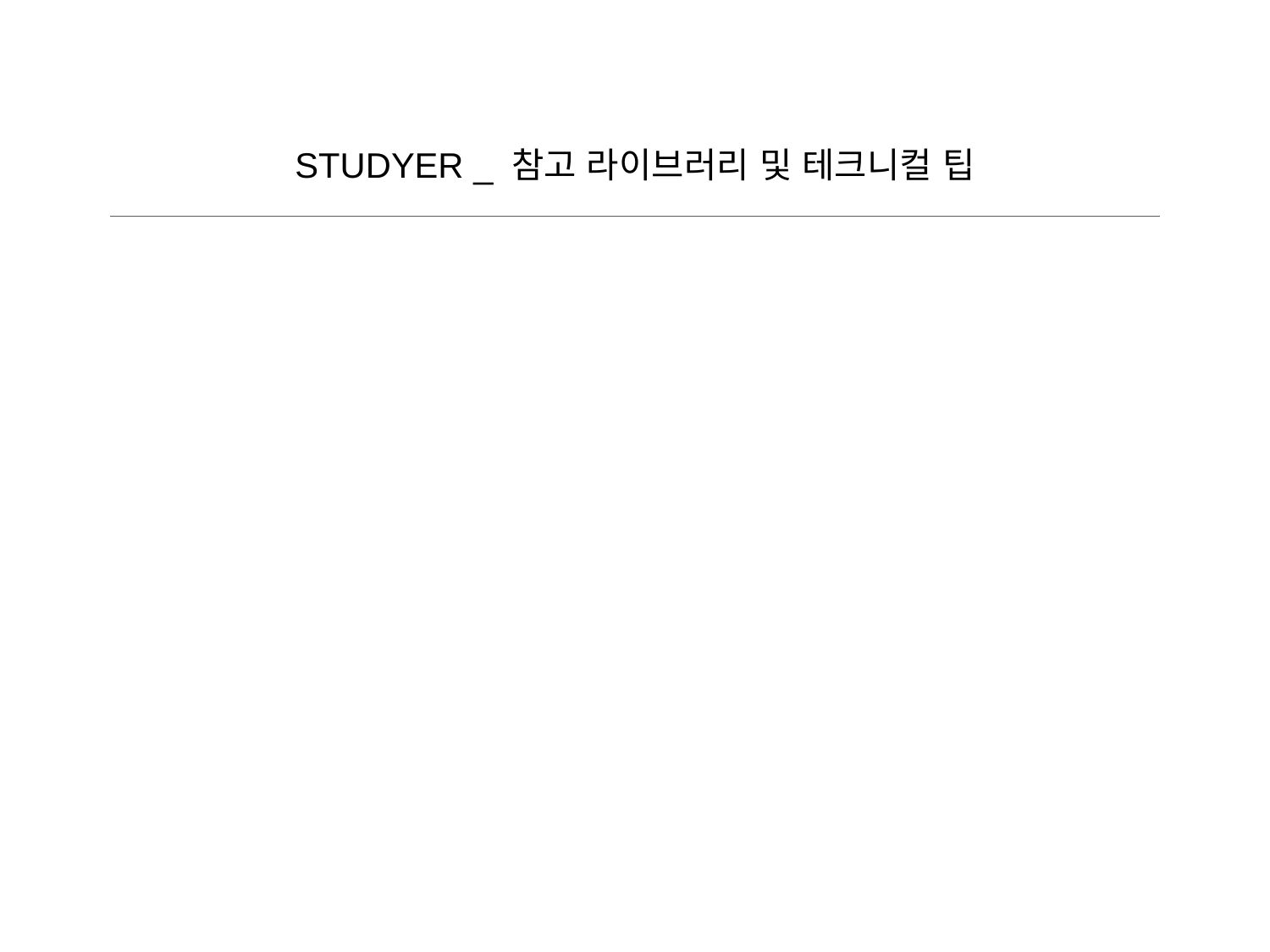

STUDYER _ 참고 라이브러리 및 테크니컬 팁